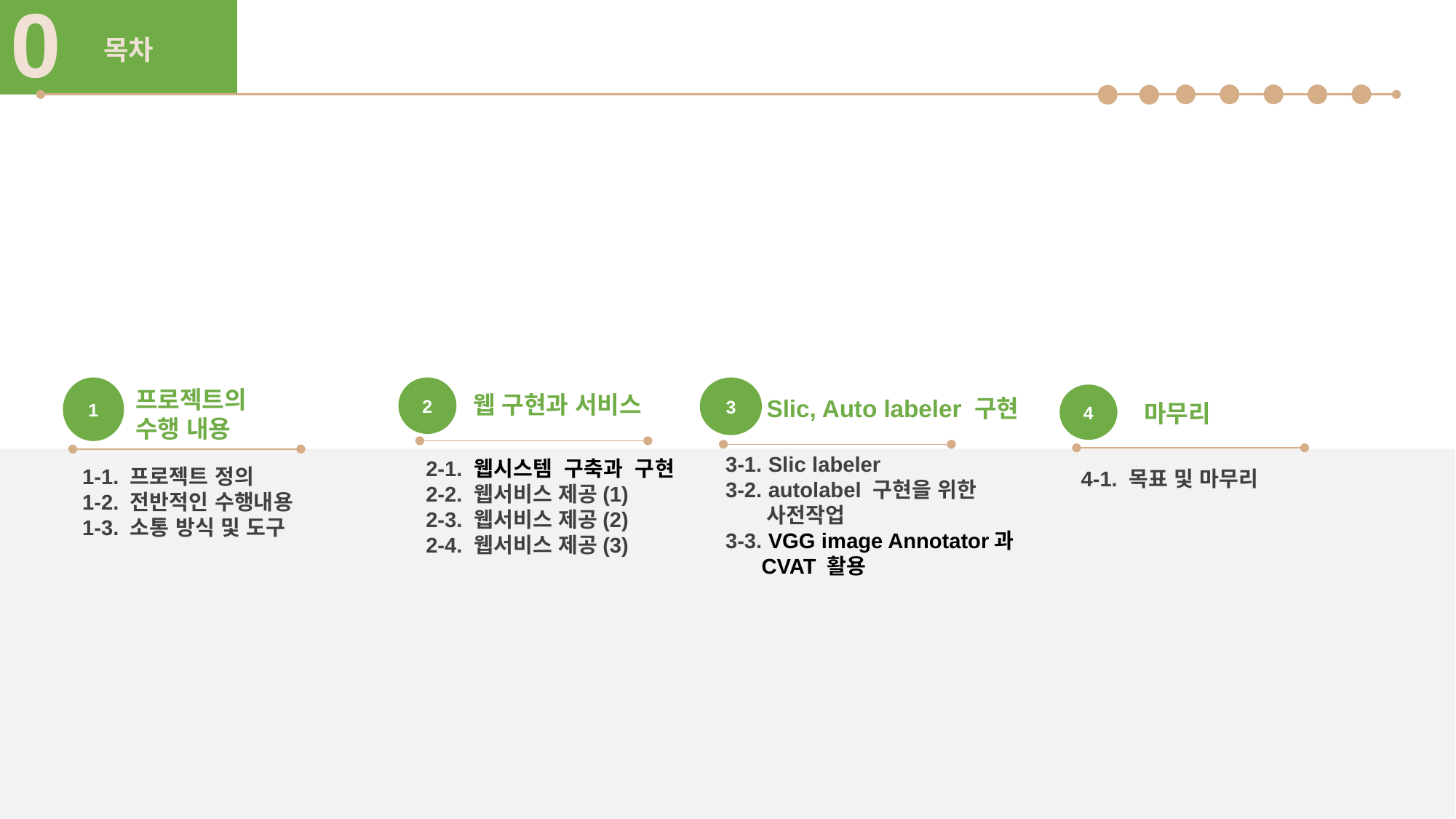

0

   목차

1
2
3
프로젝트의
수행 내용
웹 구현과 서비스
4
Slic, Auto labeler 구현
마무리
3-1. Slic labeler
3-2. autolabel 구현을 위한
      사전작업
3-3. VGG image Annotator과
      CVAT 활용

2-1. 웹시스템  구축과  구현
2-2. 웹서비스 제공(1)
2-3. 웹서비스 제공(2)
2-4. 웹서비스 제공(3)
1-1. 프로젝트 정의
1-2. 전반적인 수행내용
1-3. 소통 방식 및 도구
4-1. 목표 및 마무리